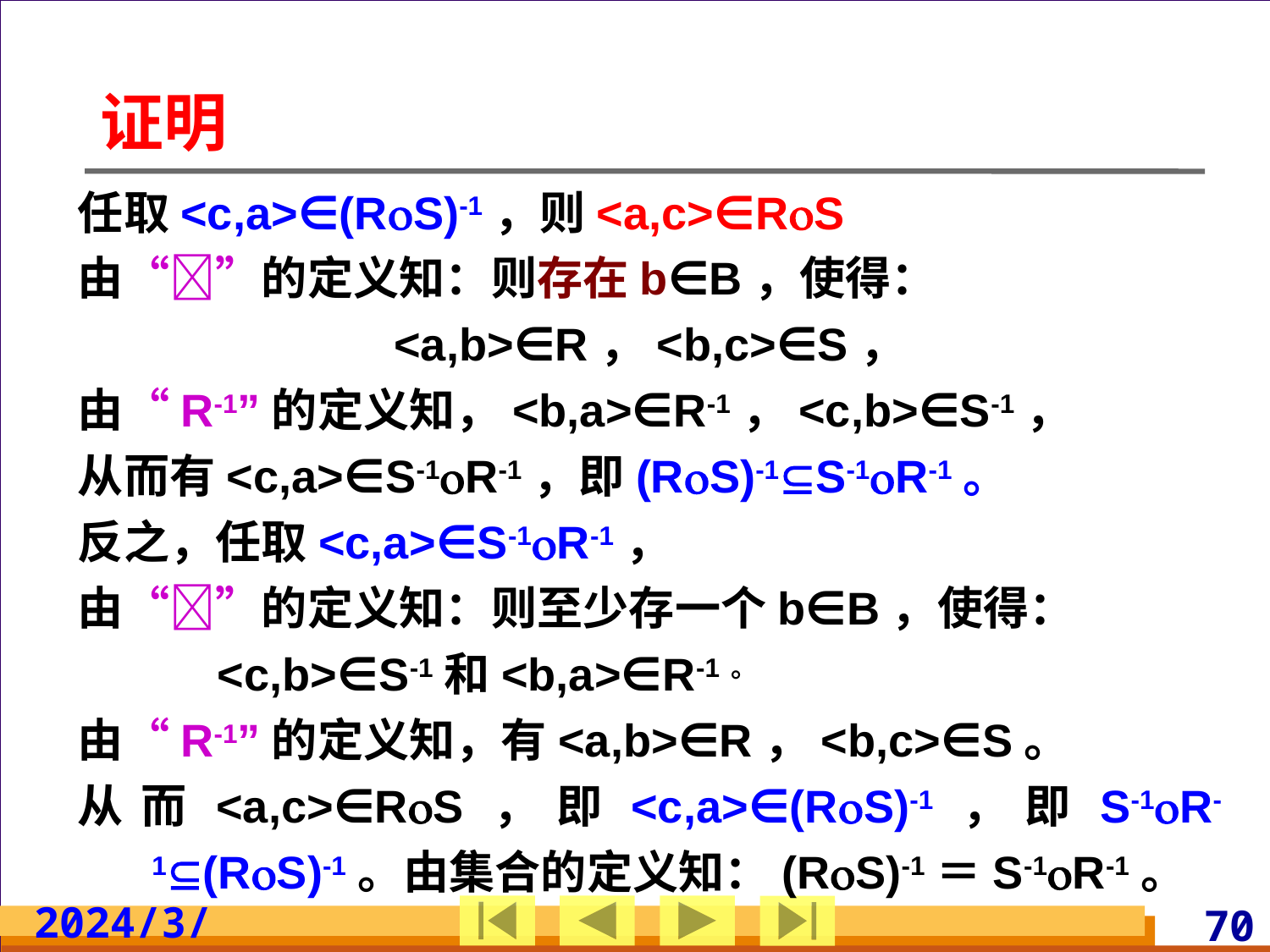

证明
任取<c,a>∈(RοS)-1，则<a,c>∈RοS
由“ο”的定义知：则存在b∈B，使得：
<a,b>∈R，<b,c>∈S，
由“R-1”的定义知，<b,a>∈R-1，<c,b>∈S-1，
从而有<c,a>∈S-1οR-1，即(RοS)-1⊆S-1οR-1。
反之，任取<c,a>∈S-1οR-1，
由“ο”的定义知：则至少存一个b∈B，使得：
           <c,b>∈S-1和<b,a>∈R-1。
由“R-1”的定义知，有<a,b>∈R，<b,c>∈S。
从而<a,c>∈RοS，即<c,a>∈(RοS)-1，即S-1οR-1⊆(RοS)-1。由集合的定义知：(RοS)-1＝S-1οR-1。
2024/3/10